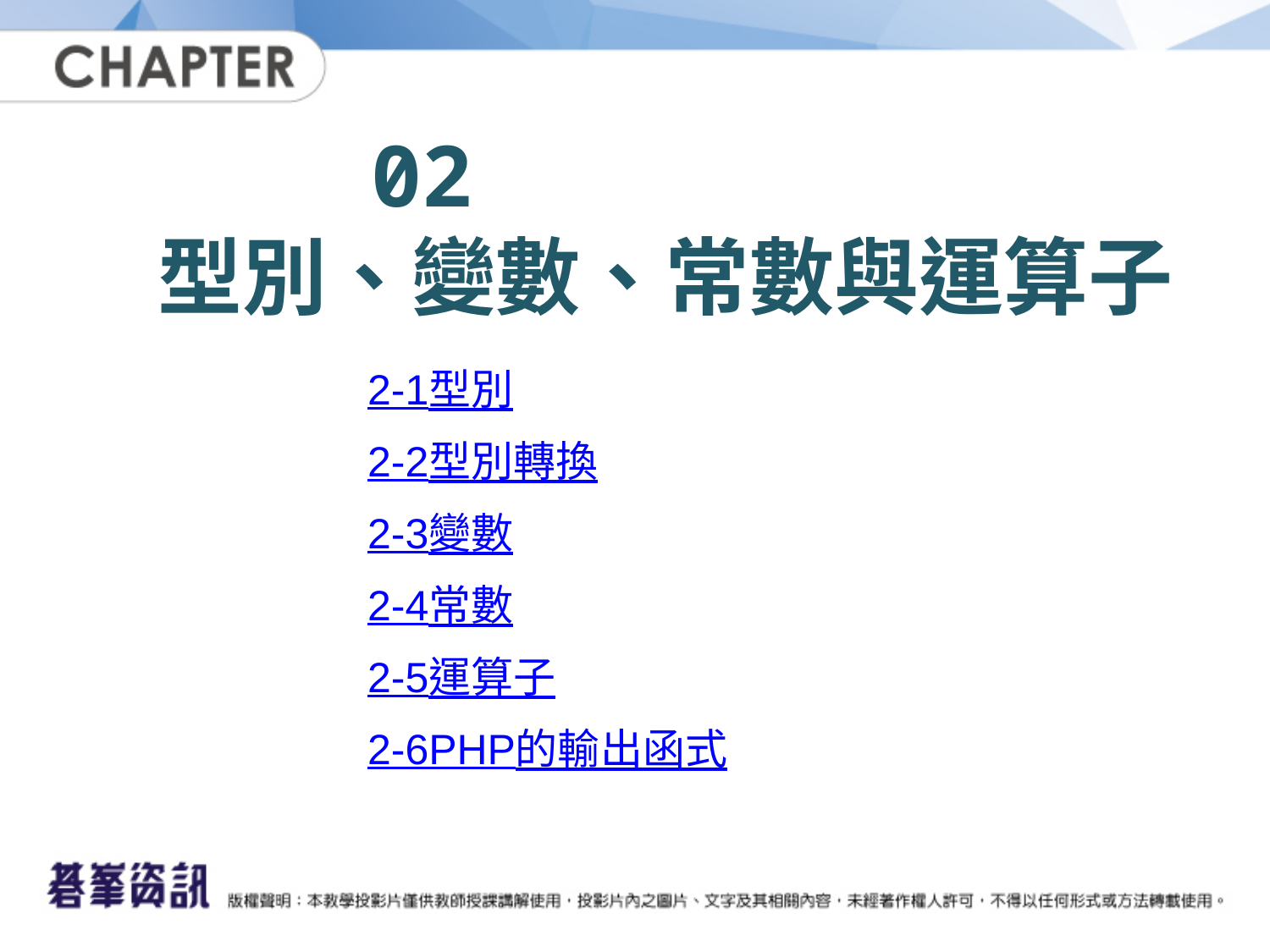

# 02 型別、變數、常數與運算子
2-1	型別
2-2	型別轉換
2-3	變數
2-4	常數
2-5	運算子
2-6	PHP的輸出函式